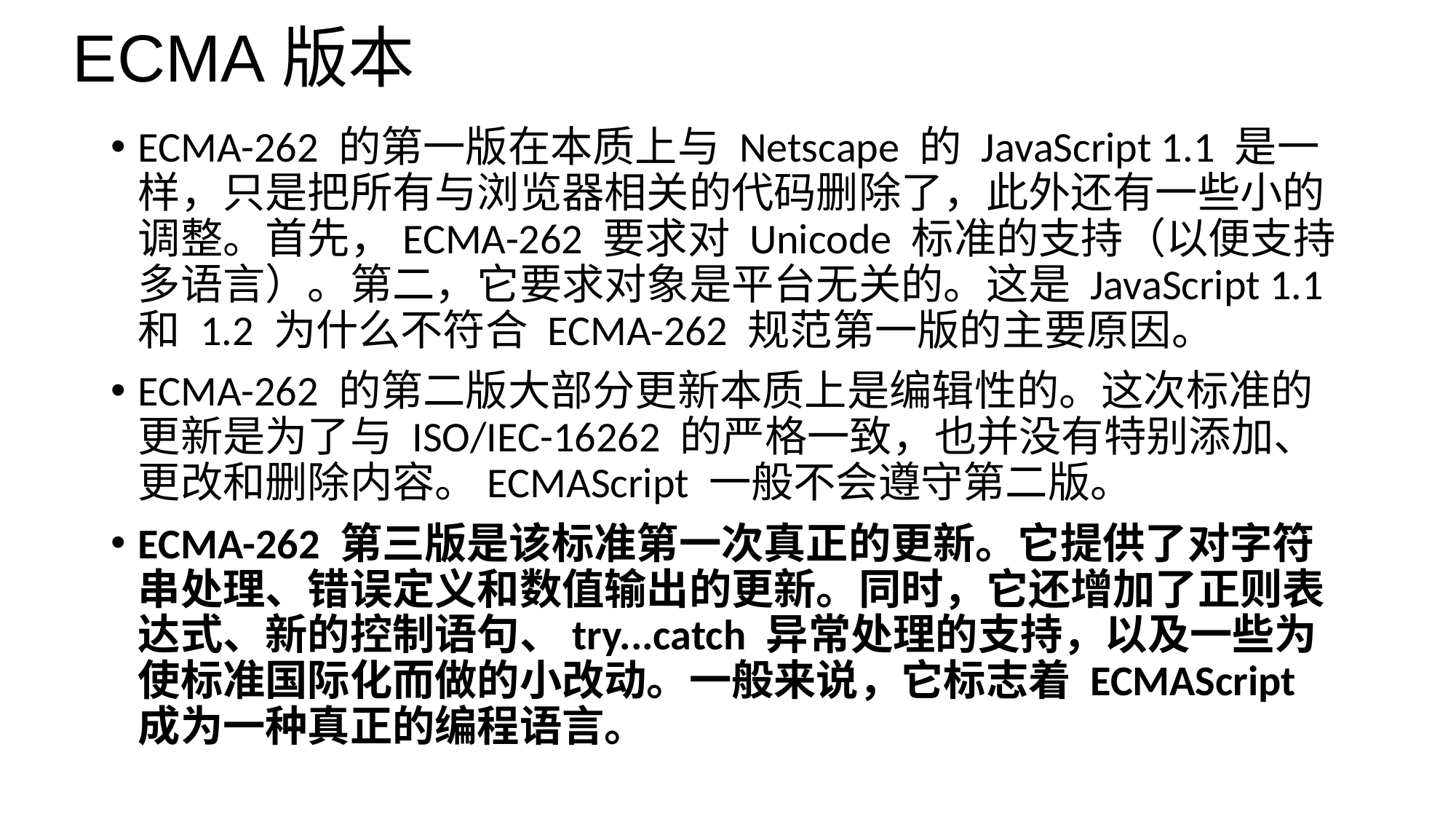

# ECMA版本
ECMA-262 的第一版在本质上与 Netscape 的 JavaScript 1.1 是一样，只是把所有与浏览器相关的代码删除了，此外还有一些小的调整。首先，ECMA-262 要求对 Unicode 标准的支持（以便支持多语言）。第二，它要求对象是平台无关的。这是 JavaScript 1.1 和 1.2 为什么不符合 ECMA-262 规范第一版的主要原因。
ECMA-262 的第二版大部分更新本质上是编辑性的。这次标准的更新是为了与 ISO/IEC-16262 的严格一致，也并没有特别添加、更改和删除内容。ECMAScript 一般不会遵守第二版。
ECMA-262 第三版是该标准第一次真正的更新。它提供了对字符串处理、错误定义和数值输出的更新。同时，它还增加了正则表达式、新的控制语句、try...catch 异常处理的支持，以及一些为使标准国际化而做的小改动。一般来说，它标志着 ECMAScript 成为一种真正的编程语言。